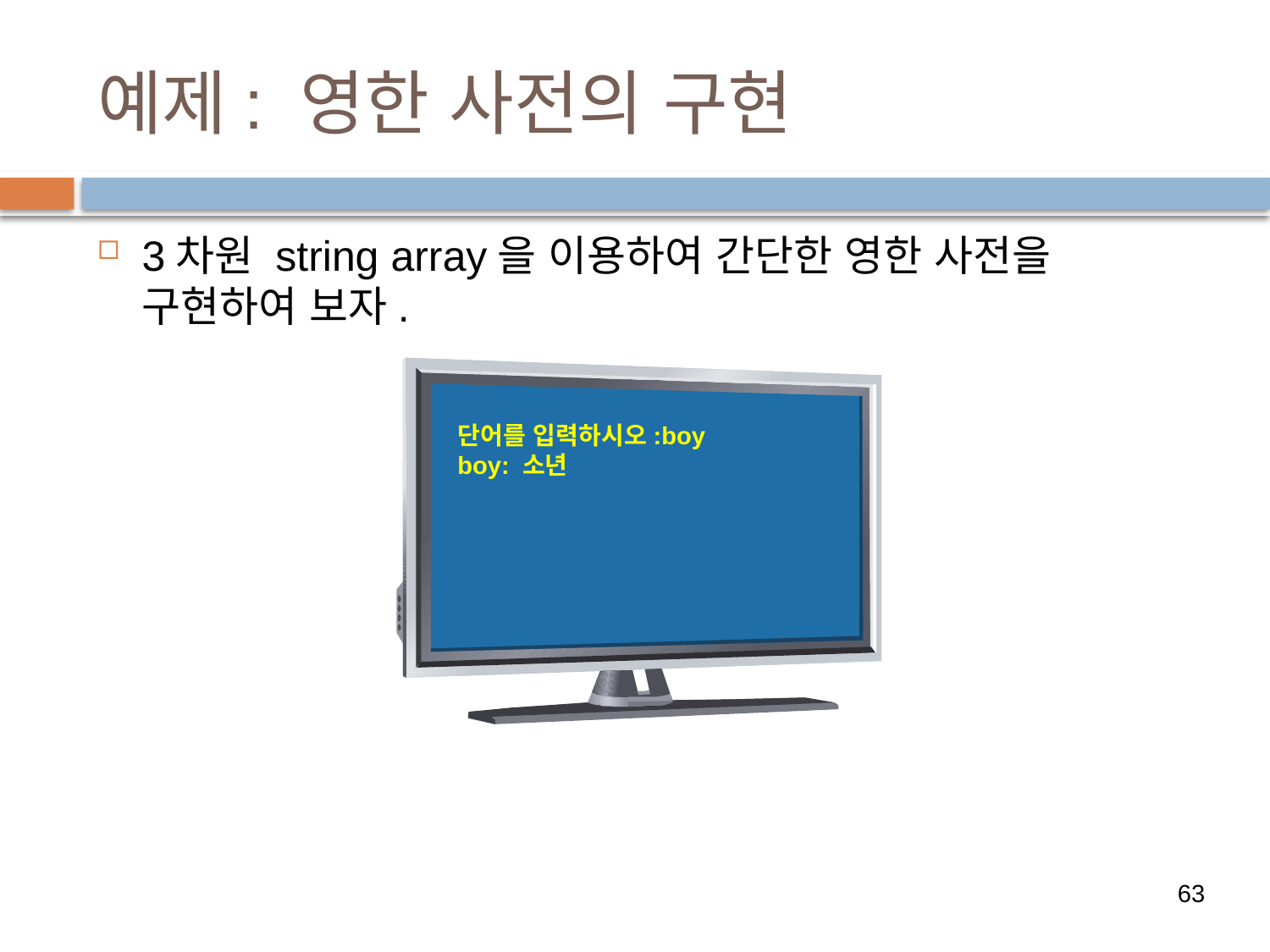

# 예제: 영한 사전의 구현
3차원 string array을 이용하여 간단한 영한 사전을 구현하여 보자.

단어를 입력하시오:boy
boy: 소년
63